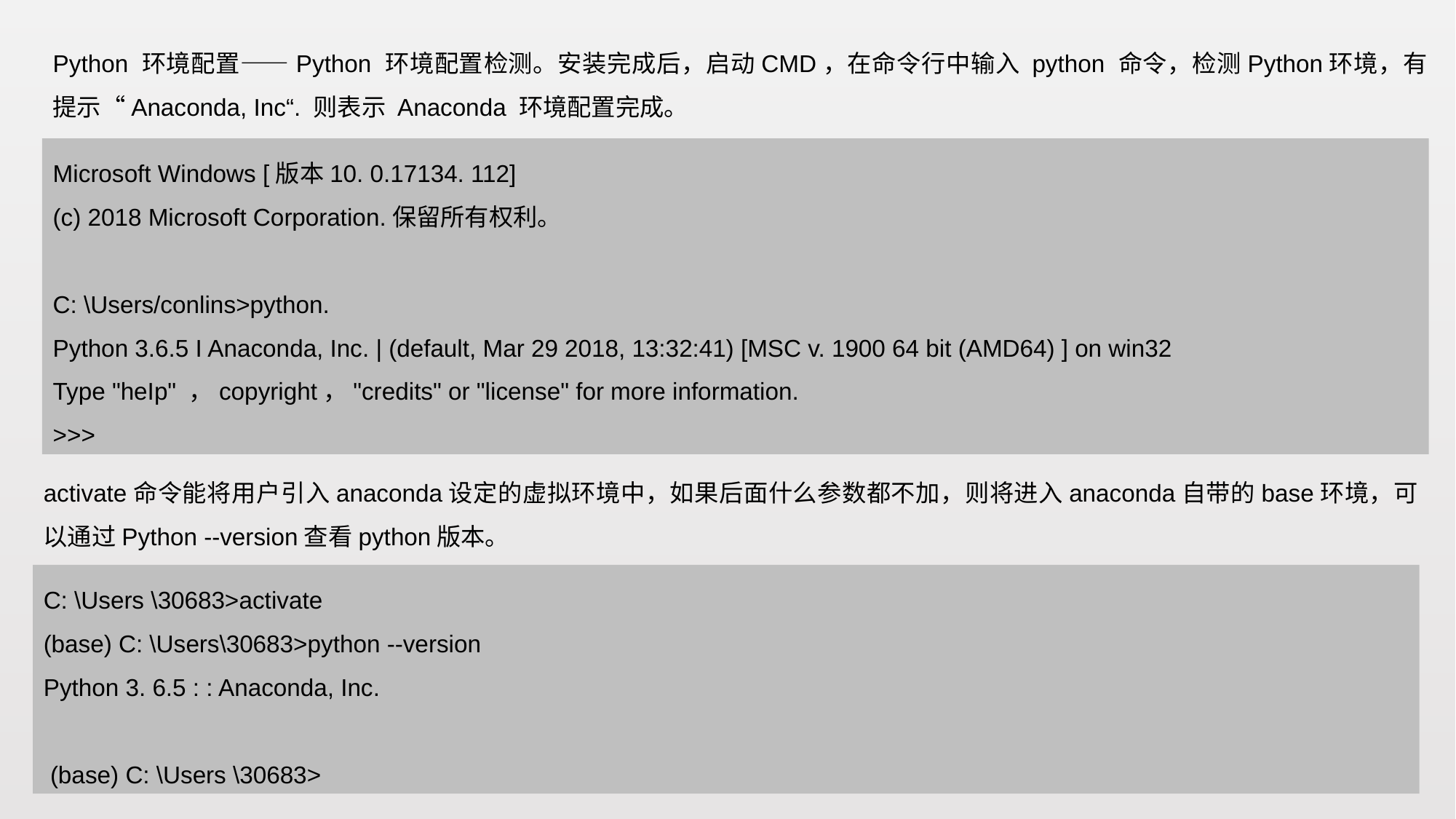

Python 环境配置——Python 环境配置检测。安装完成后，启动CMD，在命令行中输入 python 命令，检测Python环境，有提示“Anaconda, Inc“. 则表示 Anaconda 环境配置完成。
Microsoft Windows [版本10. 0.17134. 112]
(c) 2018 Microsoft Corporation.保留所有权利。

C: \Users/conlins>python.
Python 3.6.5 I Anaconda, Inc. | (default, Mar 29 2018, 13:32:41) [MSC v. 1900 64 bit (AMD64) ] on win32
Type "heIp" ，copyright，"credits" or "license" for more information.
>>>
activate命令能将用户引入anaconda设定的虚拟环境中，如果后面什么参数都不加，则将进入anaconda自带的base环境，可以通过Python --version查看python版本。
C: \Users \30683>activate
(base) C: \Users\30683>python --version
Python 3. 6.5 : : Anaconda, Inc.

 (base) C: \Users \30683>